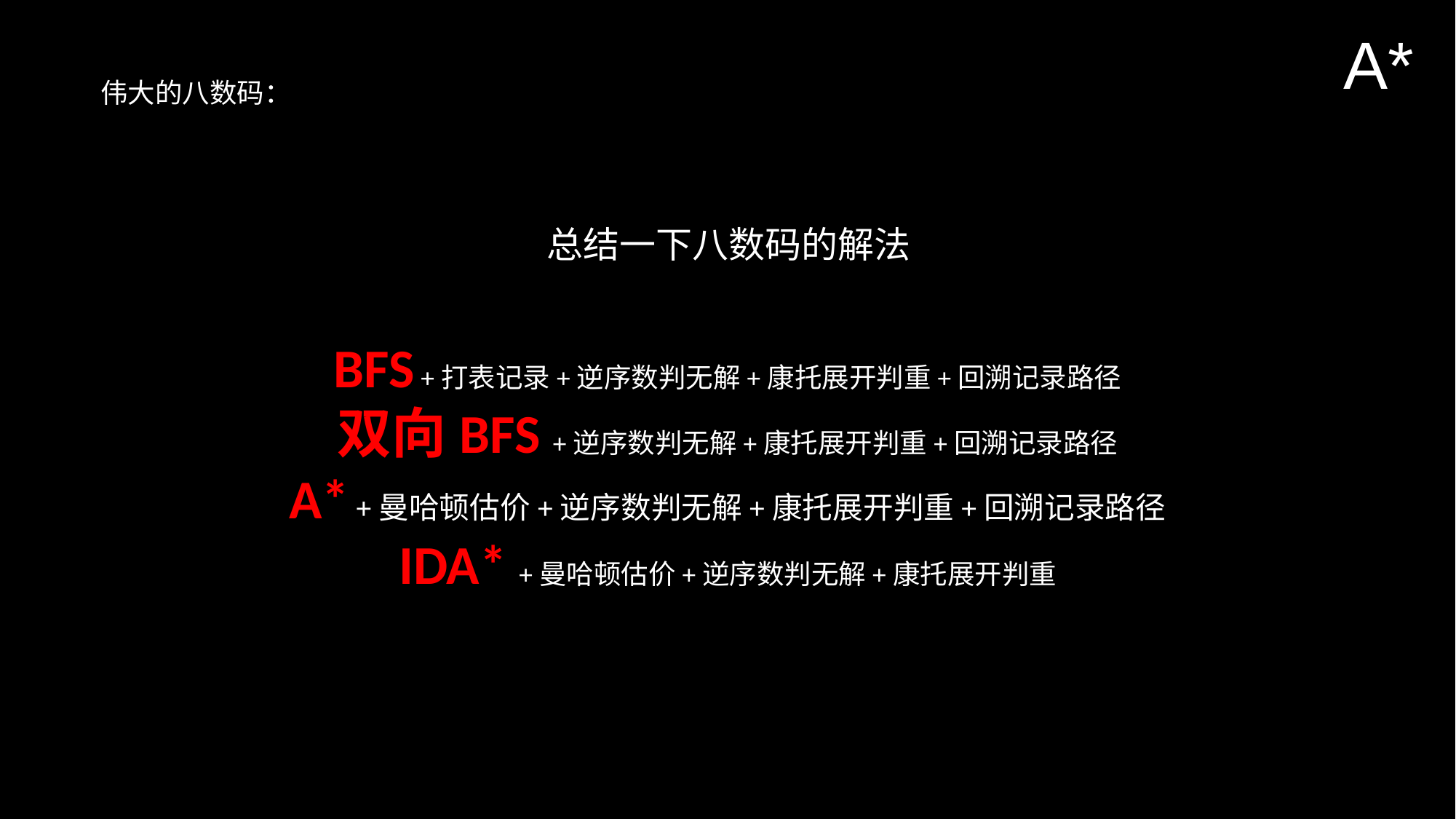

A*
伟大的八数码：
总结一下八数码的解法
BFS +打表记录+逆序数判无解+康托展开判重+回溯记录路径
双向BFS +逆序数判无解+康托展开判重+回溯记录路径
A* +曼哈顿估价+逆序数判无解+康托展开判重+回溯记录路径
IDA* +曼哈顿估价+逆序数判无解+康托展开判重